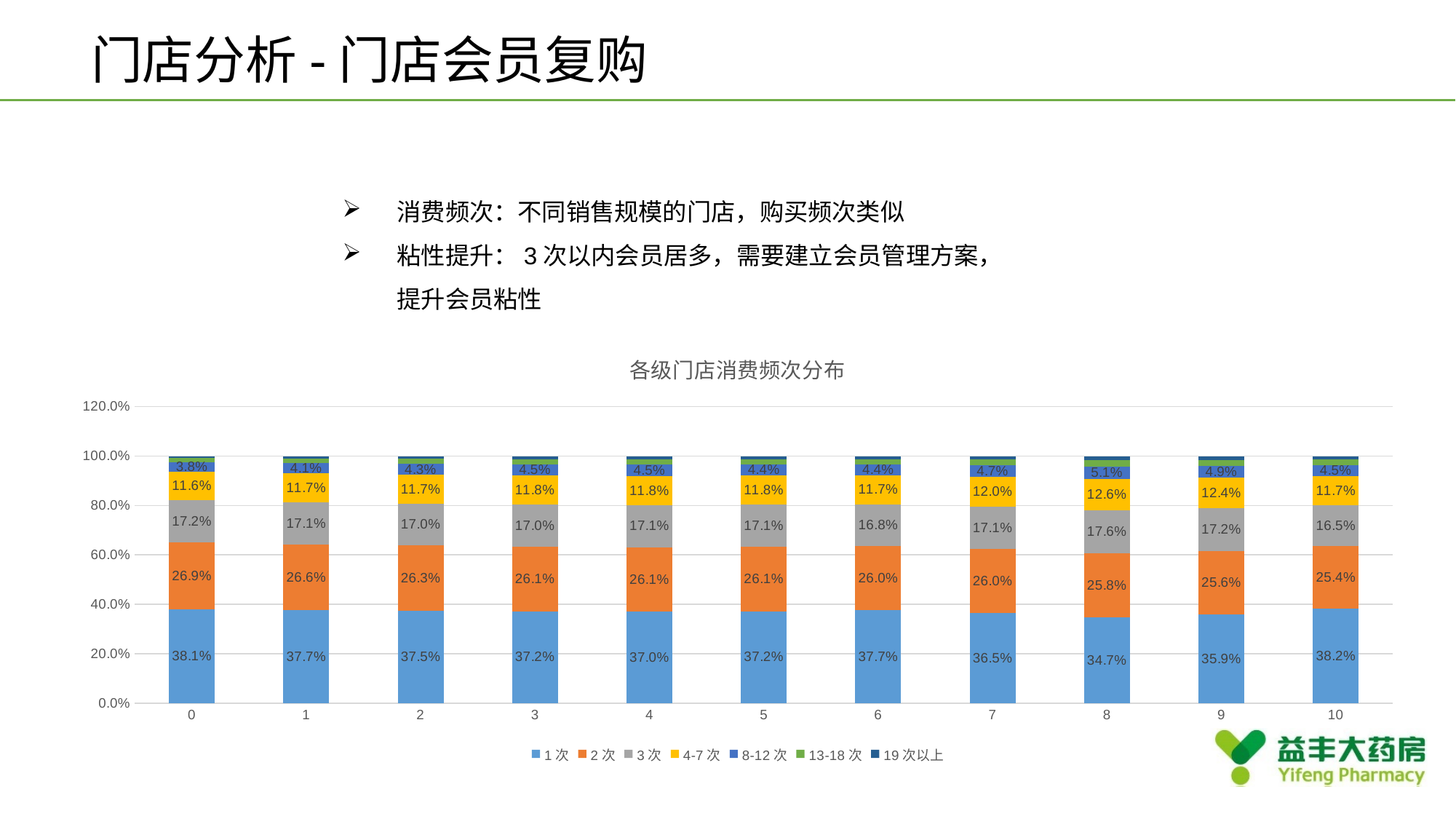

门店分析-门店会员复购
消费频次：不同销售规模的门店，购买频次类似
粘性提升：3次以内会员居多，需要建立会员管理方案，提升会员粘性

### Chart: 各级门店消费频次分布

| Category | 1次 | 2次 | 3次 | 4-7次 | 8-12次 | 13-18次 | 19次以上 |
|---|---|---|---|---|---|---|---|
| 0 | 0.3805488523486175 | 0.26932177130350465 | 0.1724934460006572 | 0.11574022111229602 | 0.03797561591559578 | 0.01609738401225022 | 0.007822709307079921 |
| 1 | 0.37698187676058353 | 0.265990827423707 | 0.1712812621726812 | 0.1166333466315941 | 0.04057242192065731 | 0.018797657092828407 | 0.009742607997949007 |
| 2 | 0.37497474868127345 | 0.26276878509514245 | 0.170226997829853 | 0.11680149403985098 | 0.04321600795301289 | 0.020777748998958116 | 0.011234217401909594 |
| 3 | 0.3717529238512174 | 0.2614266970563495 | 0.1699529008582233 | 0.117943720692296 | 0.0448259983856241 | 0.022028261918187506 | 0.0120694972381034 |
| 4 | 0.3697952827048361 | 0.2614912739550143 | 0.170703552237386 | 0.1184673546055449 | 0.04496528603357277 | 0.02214560844548013 | 0.012431642018165403 |
| 5 | 0.3715538122388994 | 0.2613625539211021 | 0.170622014778124 | 0.118114428402302 | 0.0439669601426104 | 0.02224883312694761 | 0.012131397390014599 |
| 6 | 0.37700813931389565 | 0.26025626286065645 | 0.16803495048134326 | 0.11717655671123925 | 0.04418551723005232 | 0.021515568872110206 | 0.011823004530704903 |
| 7 | 0.3647728088237734 | 0.2600788310046549 | 0.17051897078063719 | 0.120153797744373 | 0.04698946159748708 | 0.02410197243122996 | 0.013384157617846325 |
| 8 | 0.34738338165955296 | 0.25796863896424566 | 0.1758884157126782 | 0.12607696577051378 | 0.05080218064496052 | 0.026594116823229843 | 0.015286300424821202 |
| 9 | 0.3594966235372964 | 0.2564049693283165 | 0.17212227434403787 | 0.1240205680705192 | 0.049190679931955424 | 0.024112067632352203 | 0.014652817155523499 |
| 10 | 0.38165411788600245 | 0.25435290362826646 | 0.1652493072782933 | 0.11685743714729187 | 0.04530327428878158 | 0.023226124675399997 | 0.013356835095965533 |